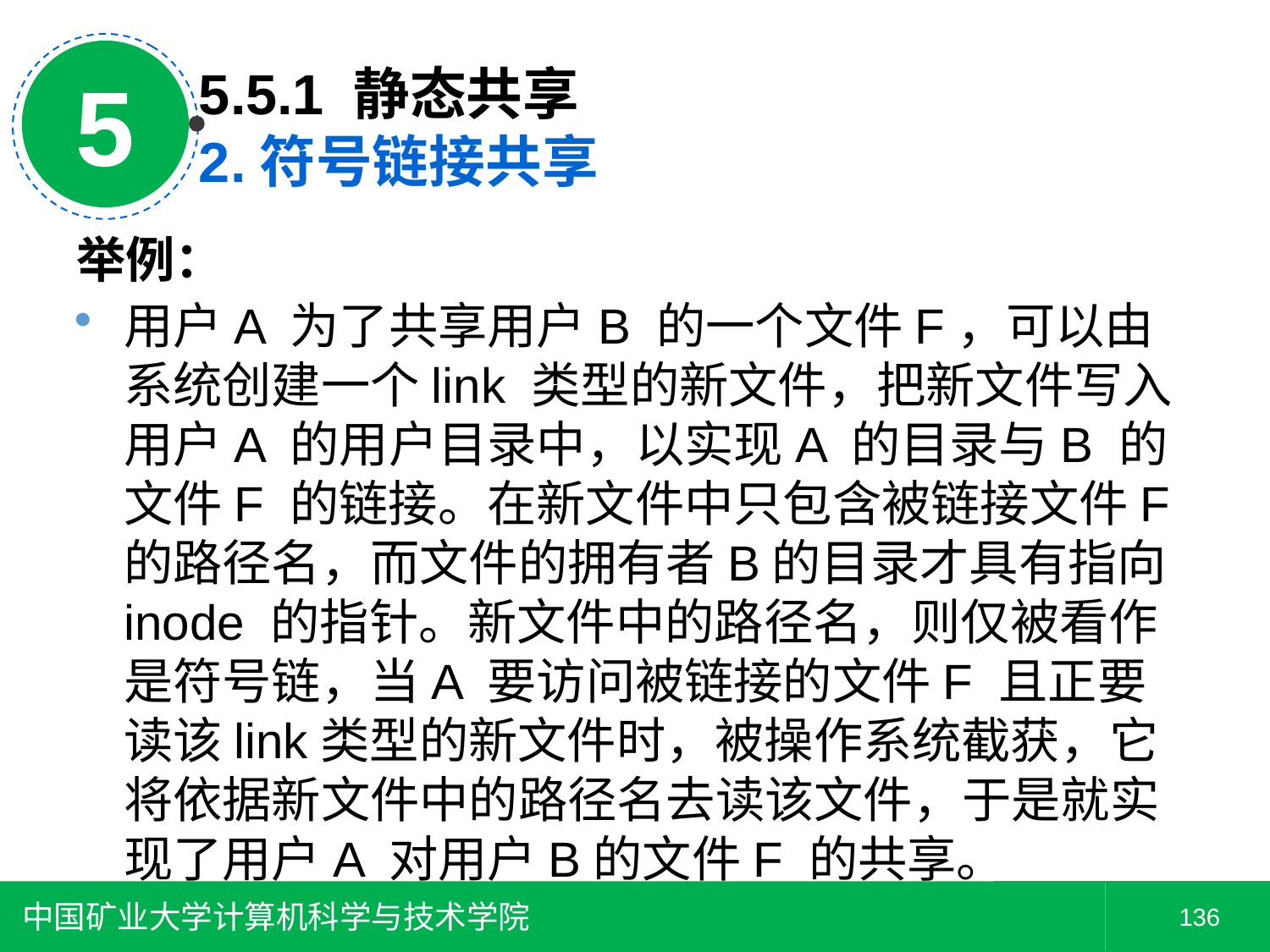

5
5.5.1 静态共享
2.符号链接共享

举例：
用户A 为了共享用户B 的一个文件F，可以由系统创建一个link 类型的新文件，把新文件写入用户A 的用户目录中，以实现A 的目录与B 的文件F 的链接。在新文件中只包含被链接文件F 的路径名，而文件的拥有者B的目录才具有指向inode 的指针。新文件中的路径名，则仅被看作是符号链，当A 要访问被链接的文件F 且正要读该link类型的新文件时，被操作系统截获，它将依据新文件中的路径名去读该文件，于是就实现了用户A 对用户B的文件F 的共享。